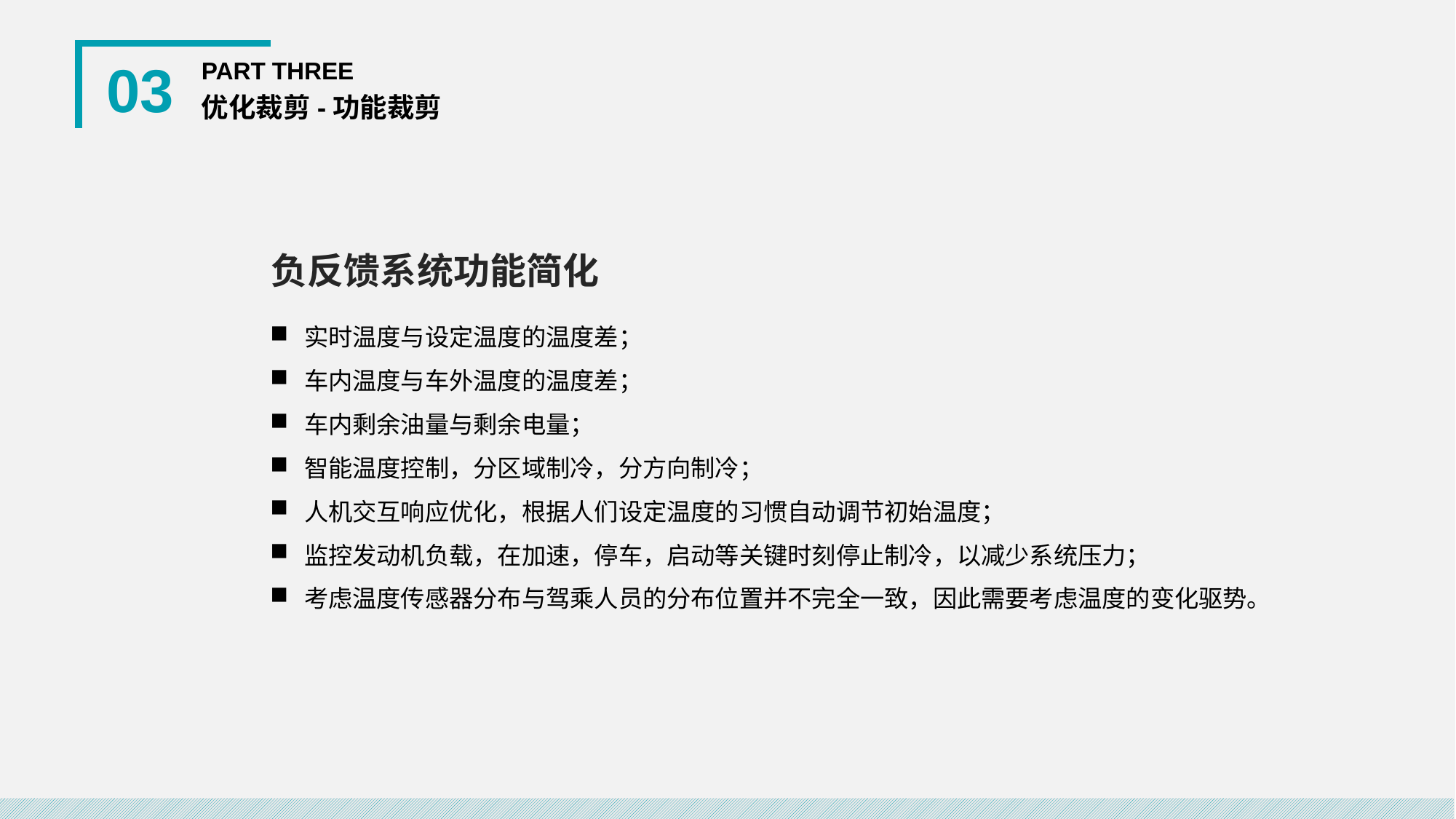

03
PART THREE
优化裁剪-功能裁剪
负反馈系统功能简化
实时温度与设定温度的温度差；
车内温度与车外温度的温度差；
车内剩余油量与剩余电量；
智能温度控制，分区域制冷，分方向制冷；
人机交互响应优化，根据人们设定温度的习惯自动调节初始温度；
监控发动机负载，在加速，停车，启动等关键时刻停止制冷，以减少系统压力；
考虑温度传感器分布与驾乘人员的分布位置并不完全一致，因此需要考虑温度的变化驱势。